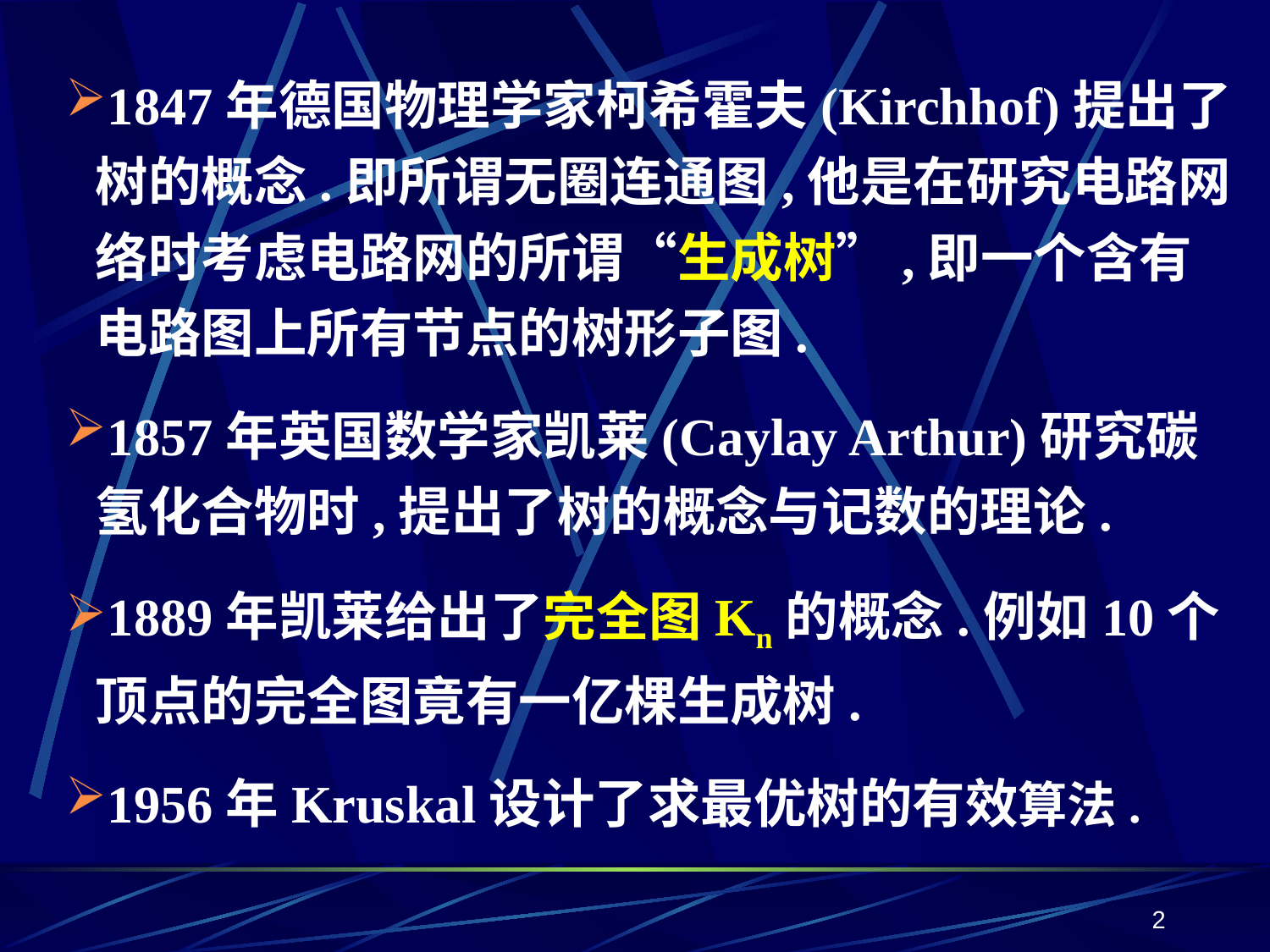

1847年德国物理学家柯希霍夫(Kirchhof)提出了树的概念.即所谓无圈连通图,他是在研究电路网络时考虑电路网的所谓“生成树”,即一个含有电路图上所有节点的树形子图.
1857年英国数学家凯莱(Caylay Arthur)研究碳氢化合物时,提出了树的概念与记数的理论.
1889年凯莱给出了完全图Kn的概念.例如10个顶点的完全图竟有一亿棵生成树.
1956年Kruskal设计了求最优树的有效算法.
2